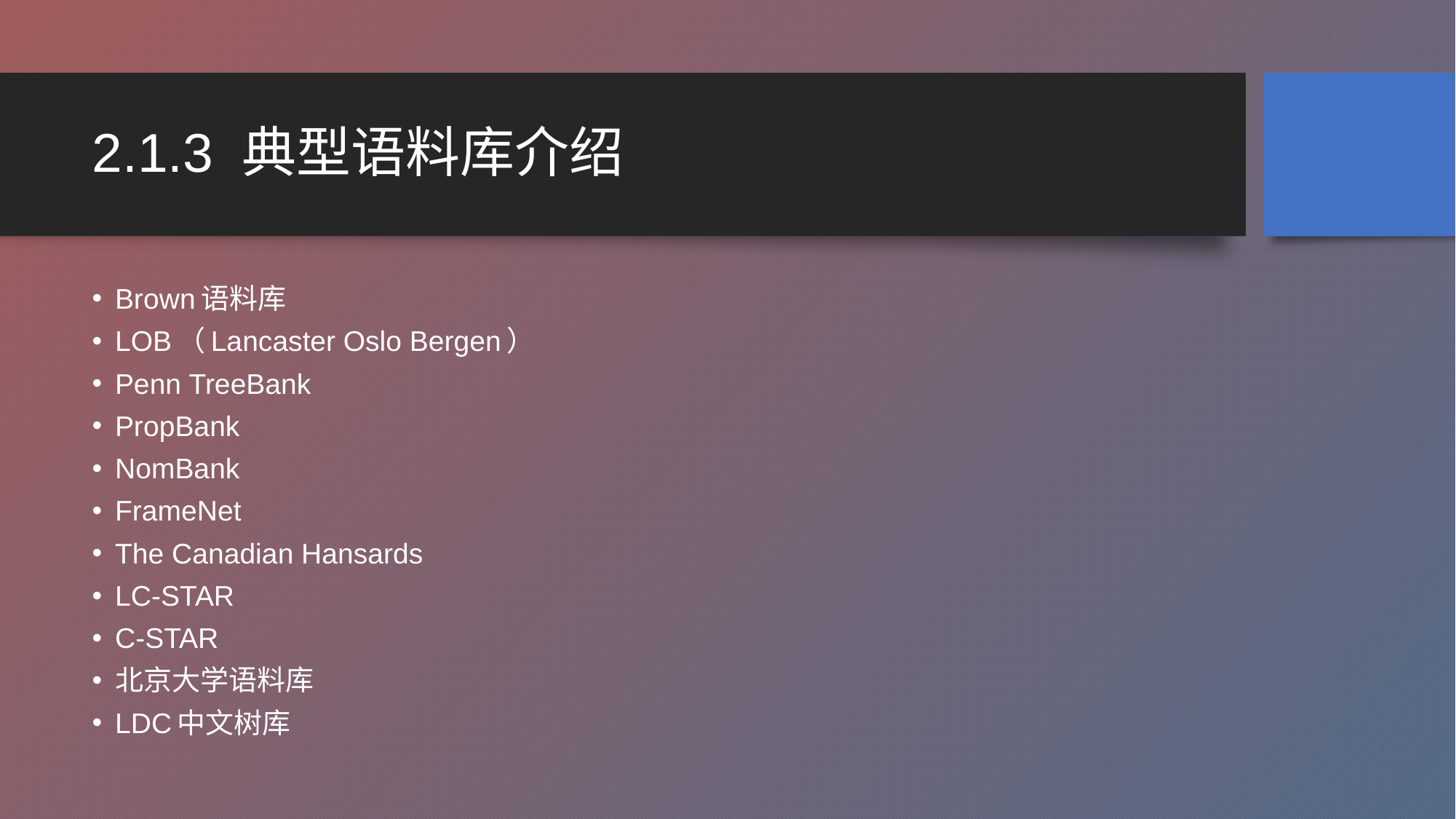

# 2.1.3 典型语料库介绍
Brown语料库
LOB（Lancaster Oslo Bergen）
Penn TreeBank
PropBank
NomBank
FrameNet
The Canadian Hansards
LC-STAR
C-STAR
北京大学语料库
LDC中文树库